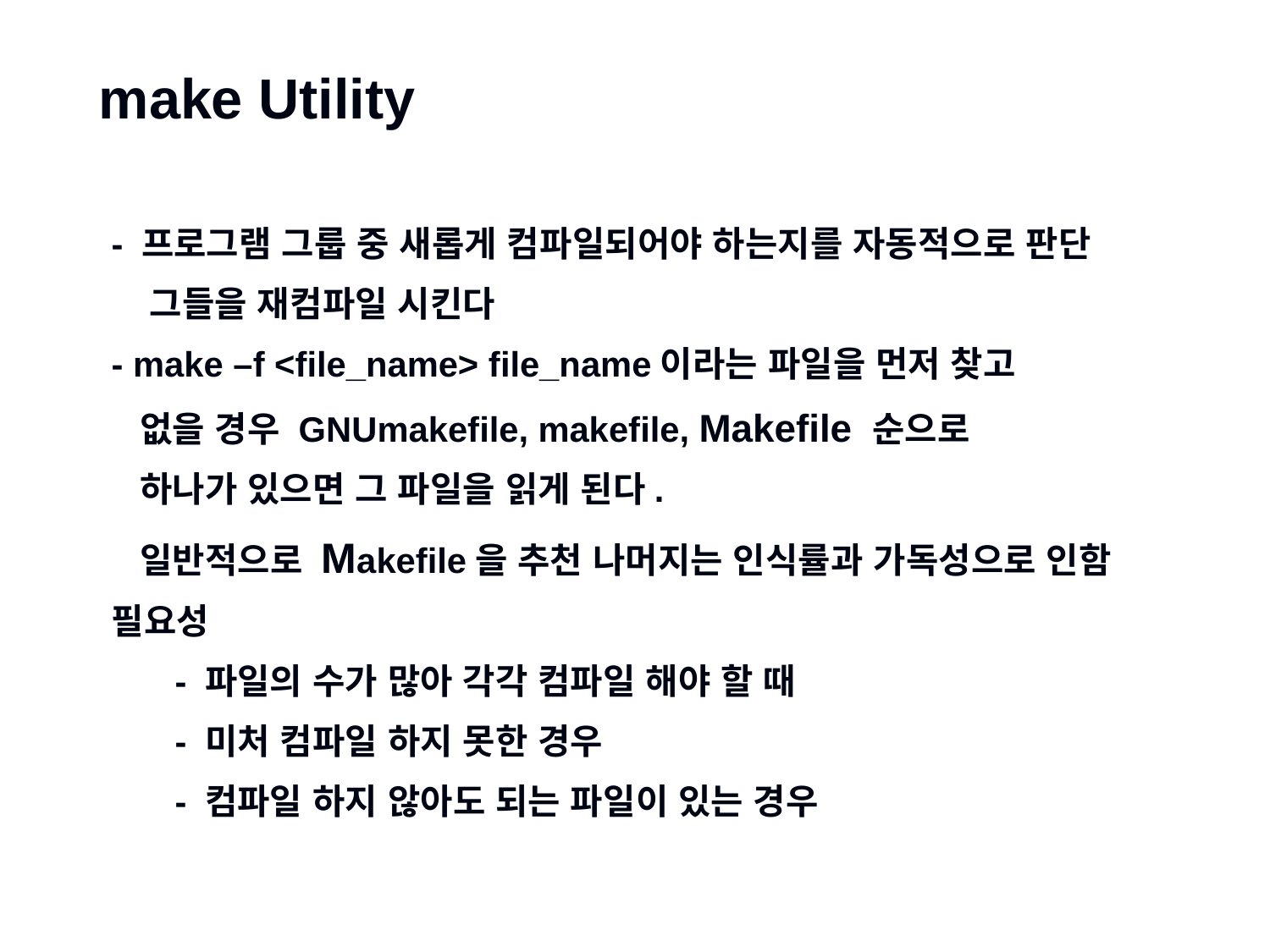

make Utility
- 프로그램 그룹 중 새롭게 컴파일되어야 하는지를 자동적으로 판단
   그들을 재컴파일 시킨다
- make –f <file_name> file_name이라는 파일을 먼저 찾고
  없을 경우 GNUmakefile, makefile, Makefile 순으로
  하나가 있으면 그 파일을 읽게 된다.
  일반적으로 Makefile을 추천 나머지는 인식률과 가독성으로 인함
필요성
- 파일의 수가 많아 각각 컴파일 해야 할 때
- 미처 컴파일 하지 못한 경우
- 컴파일 하지 않아도 되는 파일이 있는 경우
421